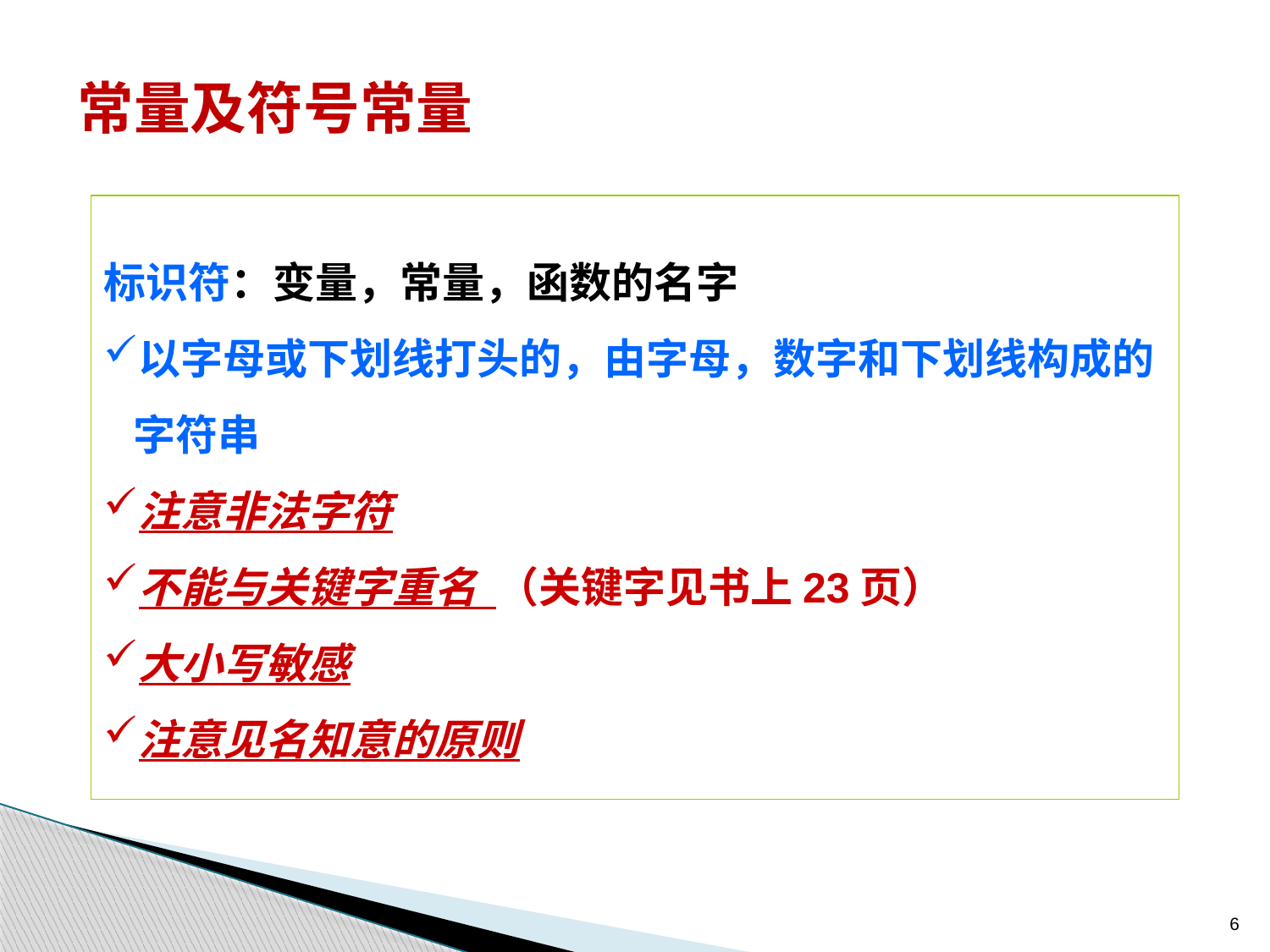

# 常量及符号常量
标识符：变量，常量，函数的名字
以字母或下划线打头的，由字母，数字和下划线构成的字符串
注意非法字符
不能与关键字重名  （关键字见书上23页）
大小写敏感
注意见名知意的原则
6